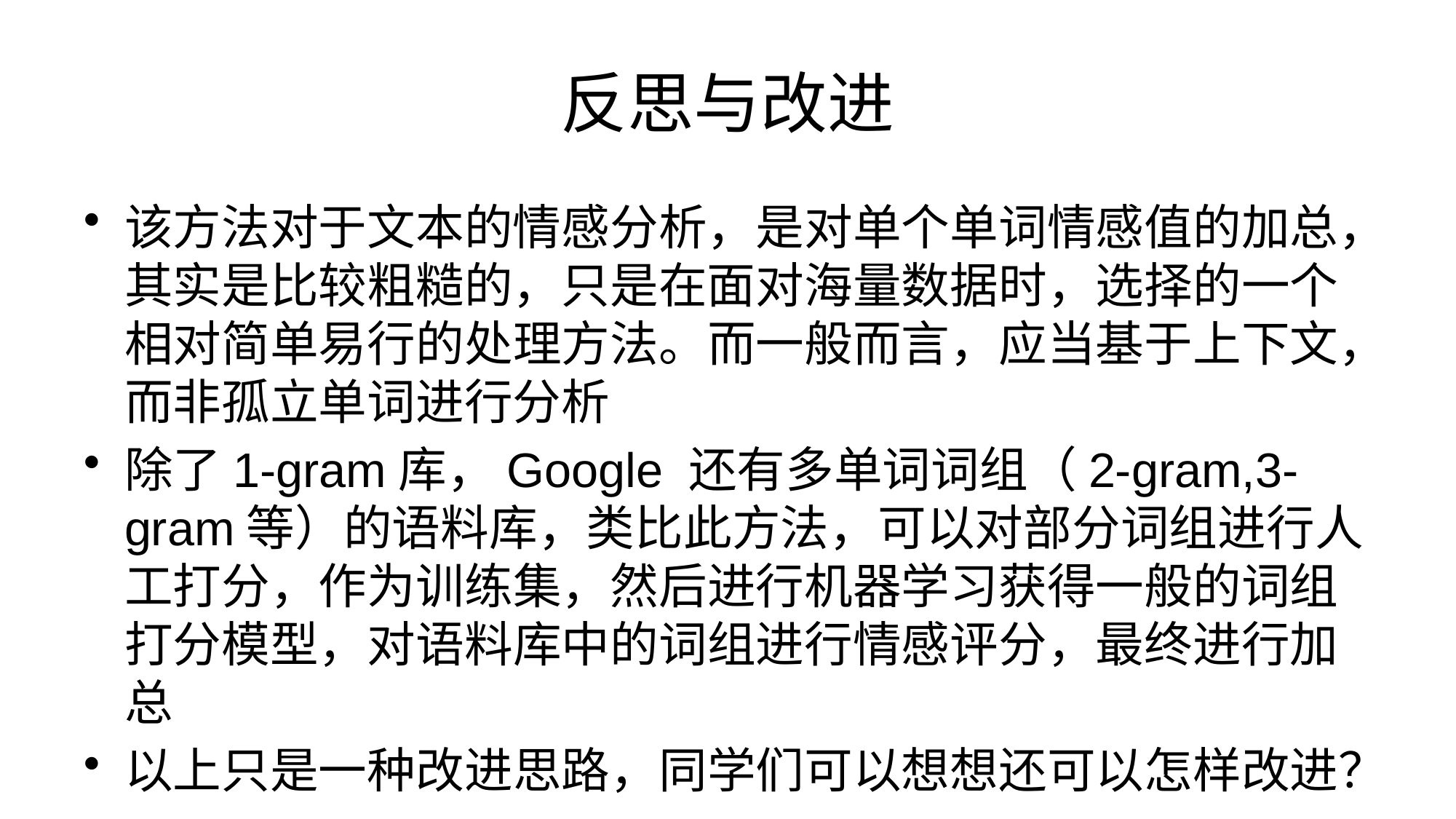

# 反思与改进
该方法对于文本的情感分析，是对单个单词情感值的加总，其实是比较粗糙的，只是在面对海量数据时，选择的一个相对简单易行的处理方法。而一般而言，应当基于上下文，而非孤立单词进行分析
除了1-gram库，Google 还有多单词词组（2-gram,3-gram等）的语料库，类比此方法，可以对部分词组进行人工打分，作为训练集，然后进行机器学习获得一般的词组打分模型，对语料库中的词组进行情感评分，最终进行加总
以上只是一种改进思路，同学们可以想想还可以怎样改进？